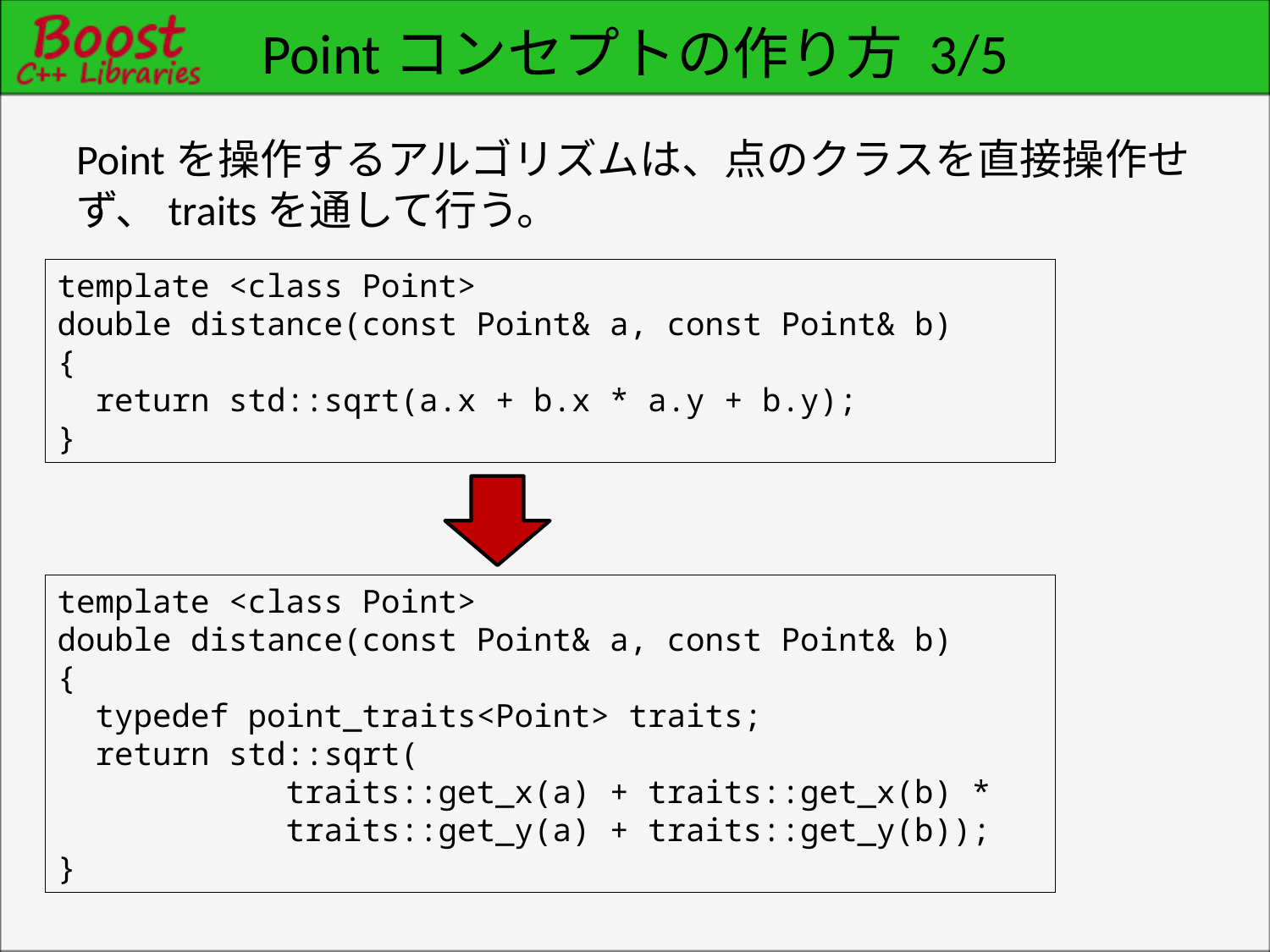

# Pointコンセプトの作り方 3/5
Pointを操作するアルゴリズムは、点のクラスを直接操作せず、traitsを通して行う。
template <class Point>
double distance(const Point& a, const Point& b)
{
  return std::sqrt(a.x + b.x * a.y + b.y);
}

template <class Point>
double distance(const Point& a, const Point& b)
{
  typedef point_traits<Point> traits;
  return std::sqrt(
            traits::get_x(a) + traits::get_x(b) *
            traits::get_y(a) + traits::get_y(b));
}